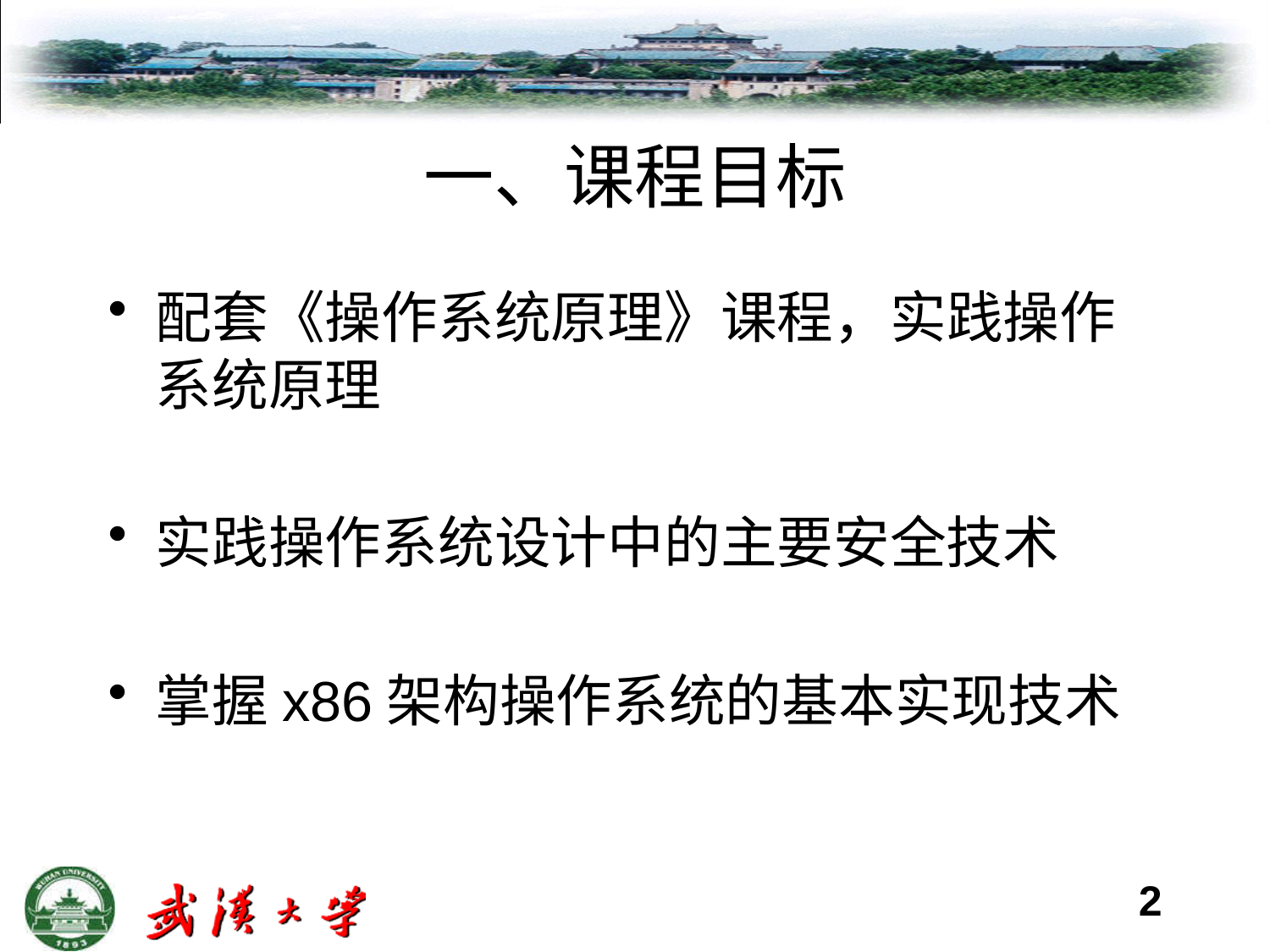

# 一、课程目标
配套《操作系统原理》课程，实践操作系统原理

实践操作系统设计中的主要安全技术

掌握x86架构操作系统的基本实现技术
2